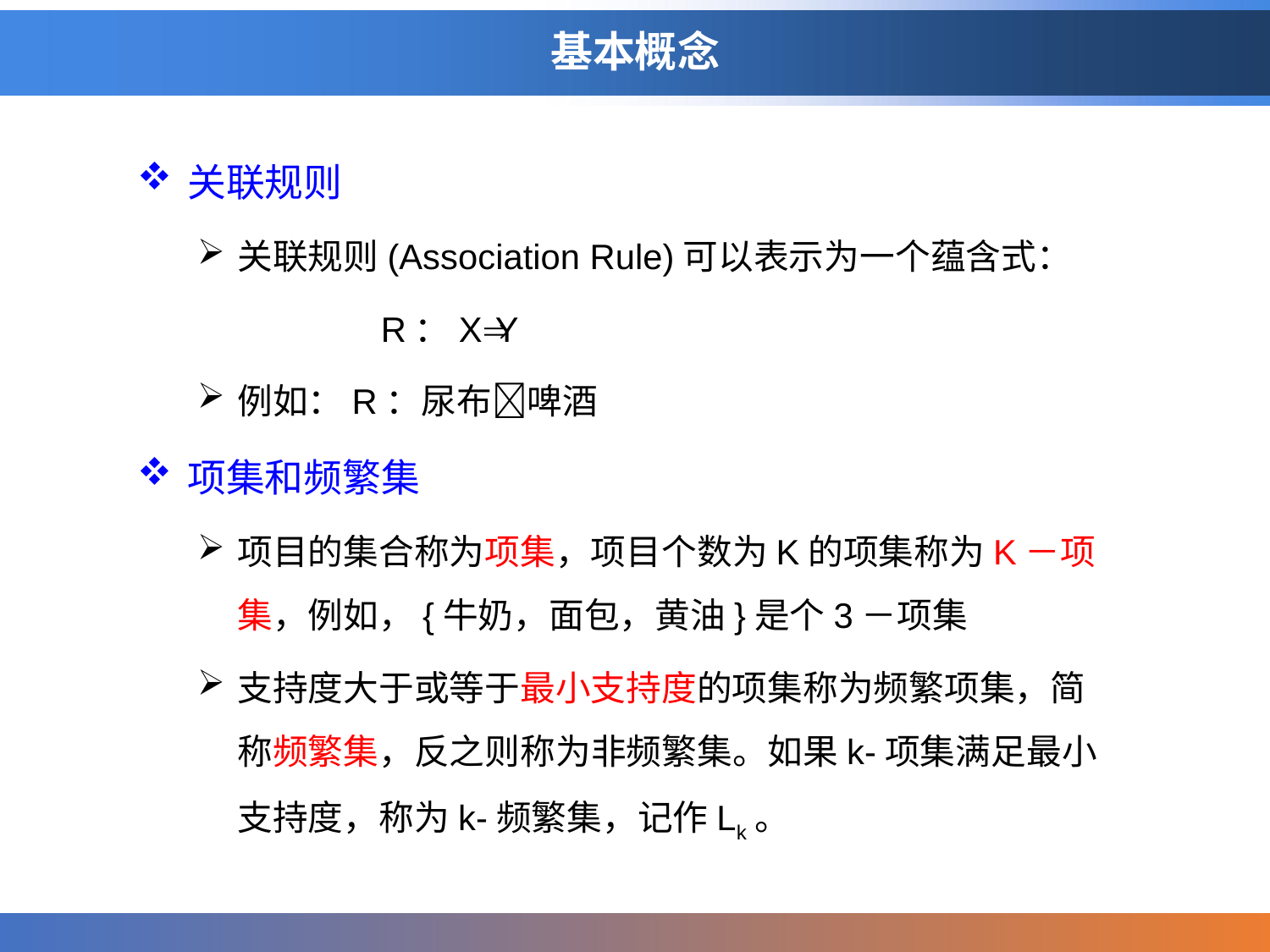

# 基本概念
关联规则
关联规则(Association Rule)可以表示为一个蕴含式：
                         R：X⇒Y
例如：R：尿布⇒啤酒
项集和频繁集
项目的集合称为项集，项目个数为K的项集称为K－项集，例如，{牛奶，面包，黄油}是个3－项集
支持度大于或等于最小支持度的项集称为频繁项集，简称频繁集，反之则称为非频繁集。如果k-项集满足最小支持度，称为k-频繁集，记作Lk。